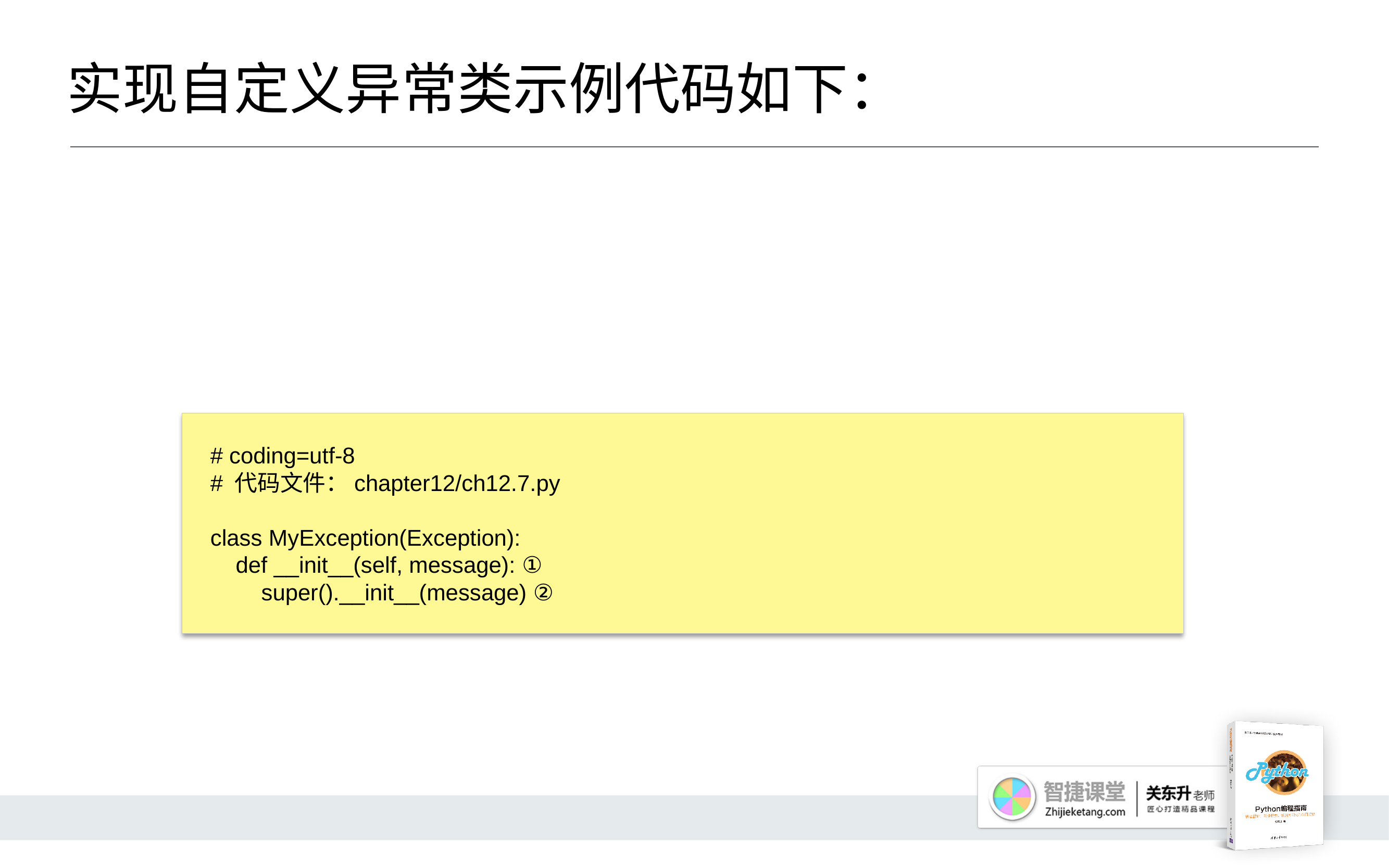

# 实现自定义异常类示例代码如下：
# coding=utf-8
# 代码文件：chapter12/ch12.7.py

class MyException(Exception):
    def __init__(self, message): ①
        super().__init__(message) ②